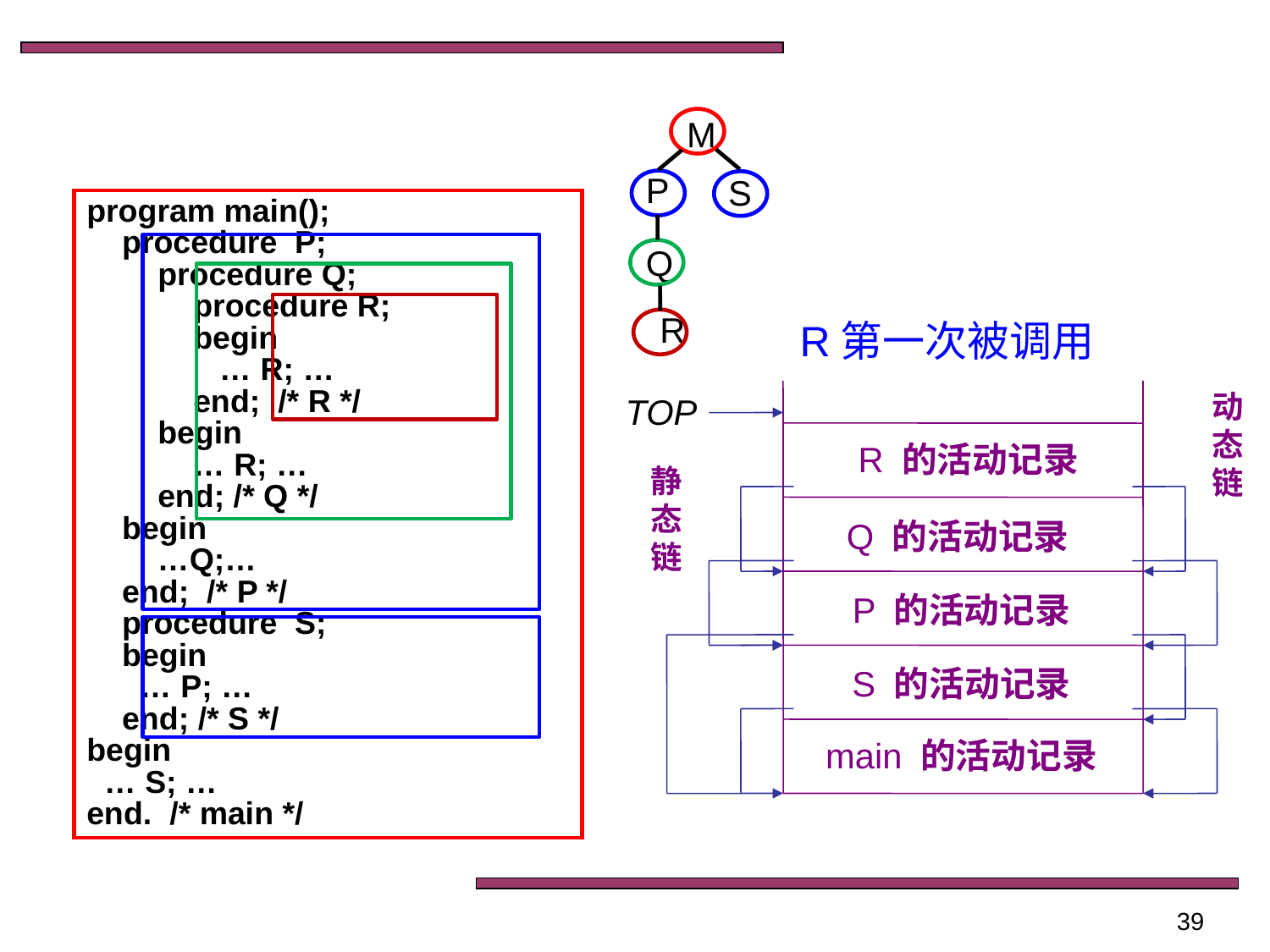

M

P

S

Q

R

program main();
    procedure  P;
        procedure Q;
            procedure R;
            begin
               … R; …
            end;  /* R */
        begin
            … R; …
        end; /* Q */
    begin
        …Q;…
    end;  /* P */
    procedure  S;
    begin
      … P; …
    end; /* S */
begin
  … S; …
end.  /* main */

R第一次被调用

动态链
TOP

R 的活动记录
静态链

Q 的活动记录

P 的活动记录

S 的活动记录

main 的活动记录

39